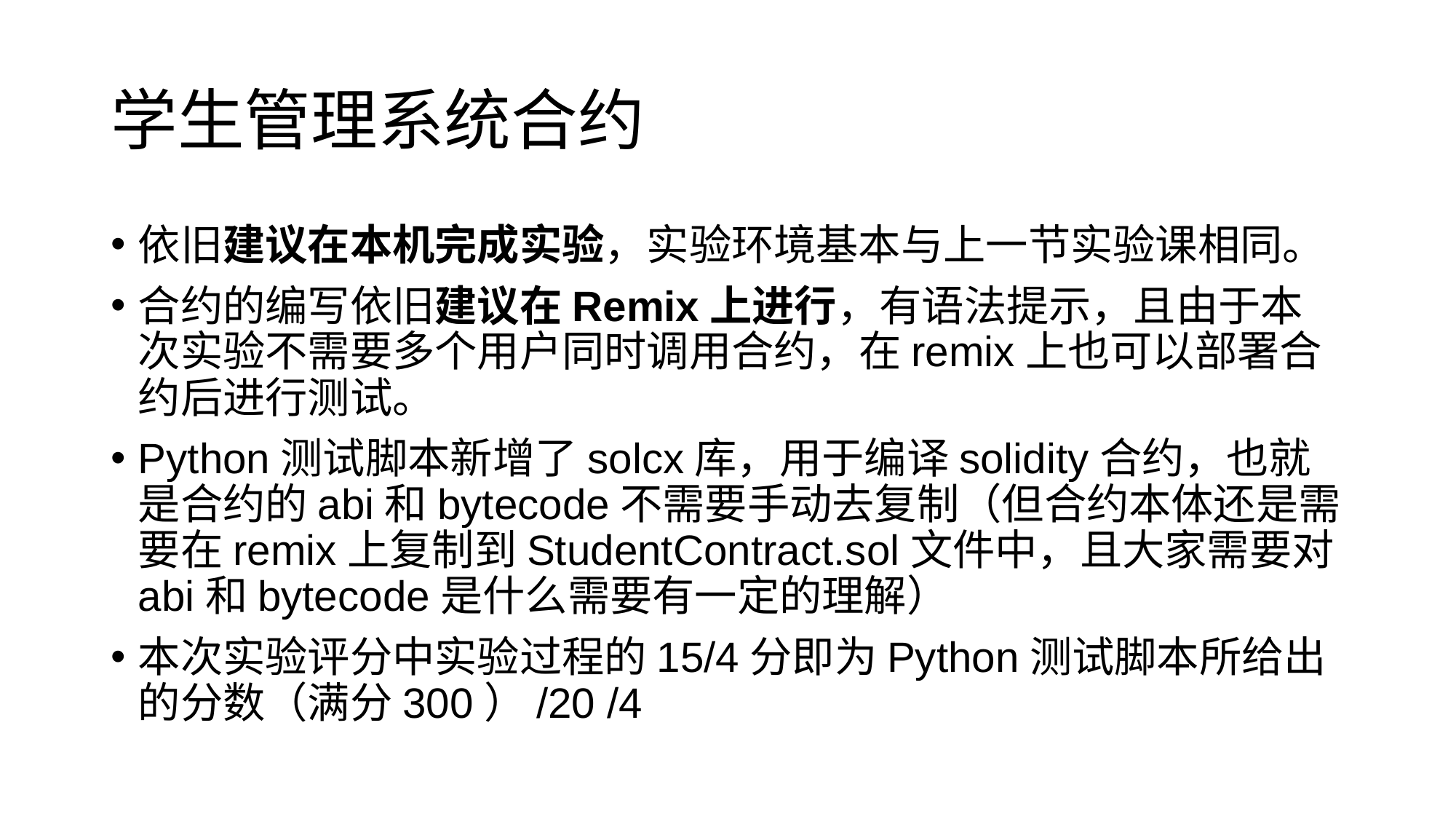

# 学生管理系统合约
依旧建议在本机完成实验，实验环境基本与上一节实验课相同。
合约的编写依旧建议在Remix上进行，有语法提示，且由于本次实验不需要多个用户同时调用合约，在remix上也可以部署合约后进行测试。
Python测试脚本新增了solcx库，用于编译solidity合约，也就是合约的abi和bytecode不需要手动去复制（但合约本体还是需要在remix上复制到StudentContract.sol文件中，且大家需要对abi和bytecode是什么需要有一定的理解）
本次实验评分中实验过程的15/4分即为Python测试脚本所给出的分数（满分300）/20 /4